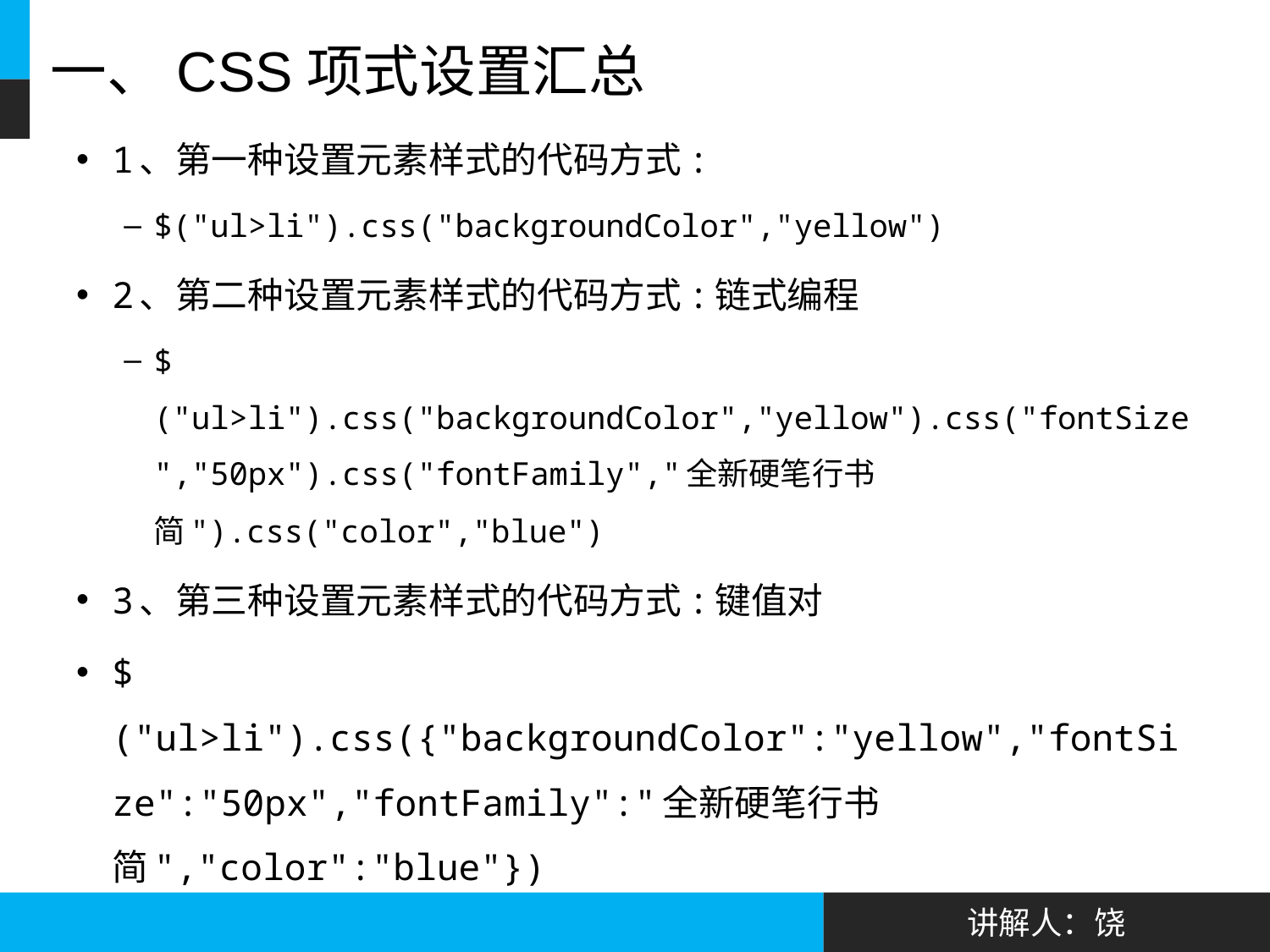

# 一、CSS项式设置汇总
1、第一种设置元素样式的代码方式:
$("ul>li").css("backgroundColor","yellow")
2、第二种设置元素样式的代码方式:链式编程
$("ul>li").css("backgroundColor","yellow").css("fontSize","50px").css("fontFamily","全新硬笔行书简").css("color","blue")
3、第三种设置元素样式的代码方式:键值对
$("ul>li").css({"backgroundColor":"yellow","fontSize":"50px","fontFamily":"全新硬笔行书简","color":"blue"})